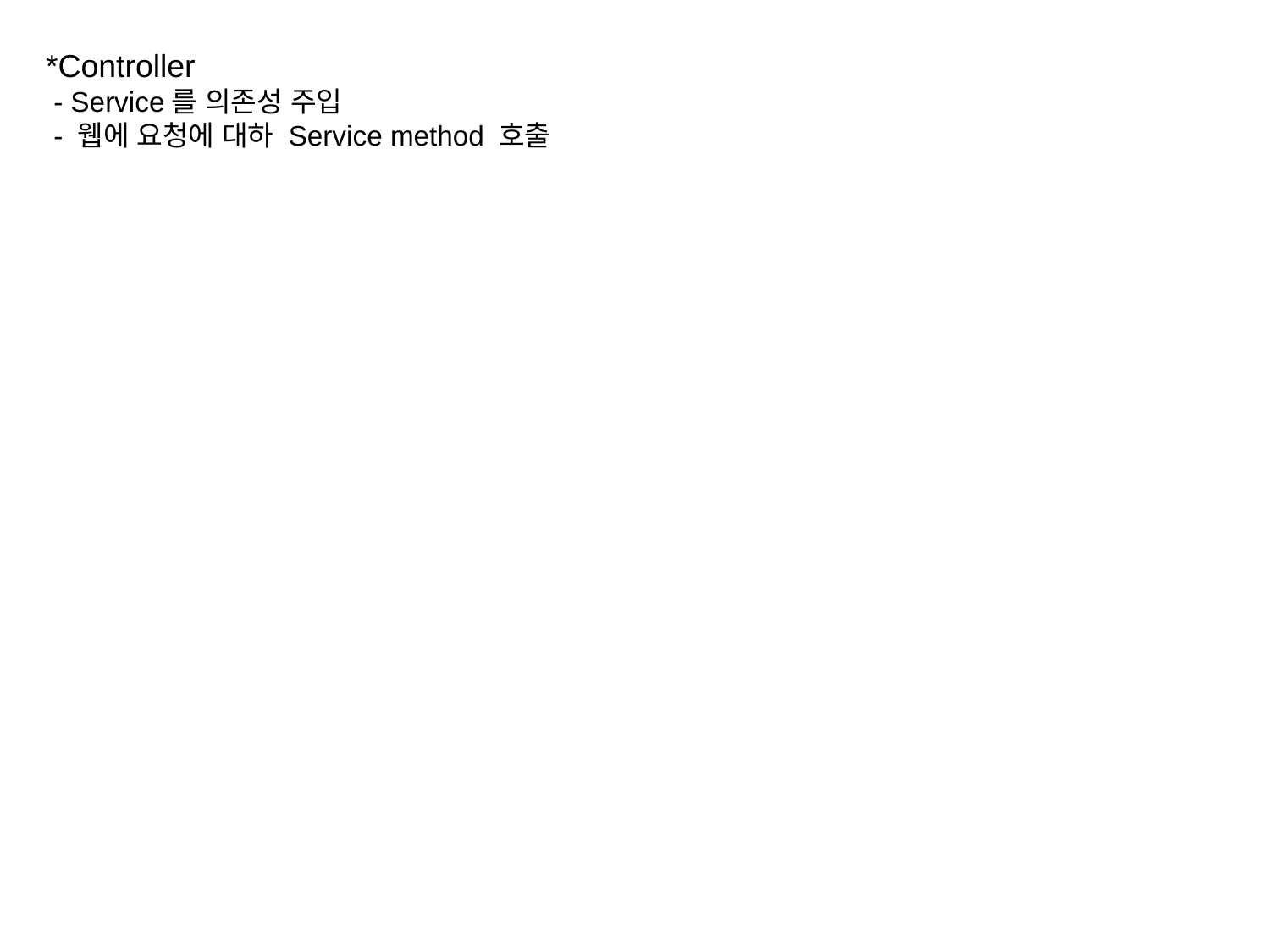

*Controller
 - Service를 의존성 주입
 - 웹에 요청에 대하 Service method 호출